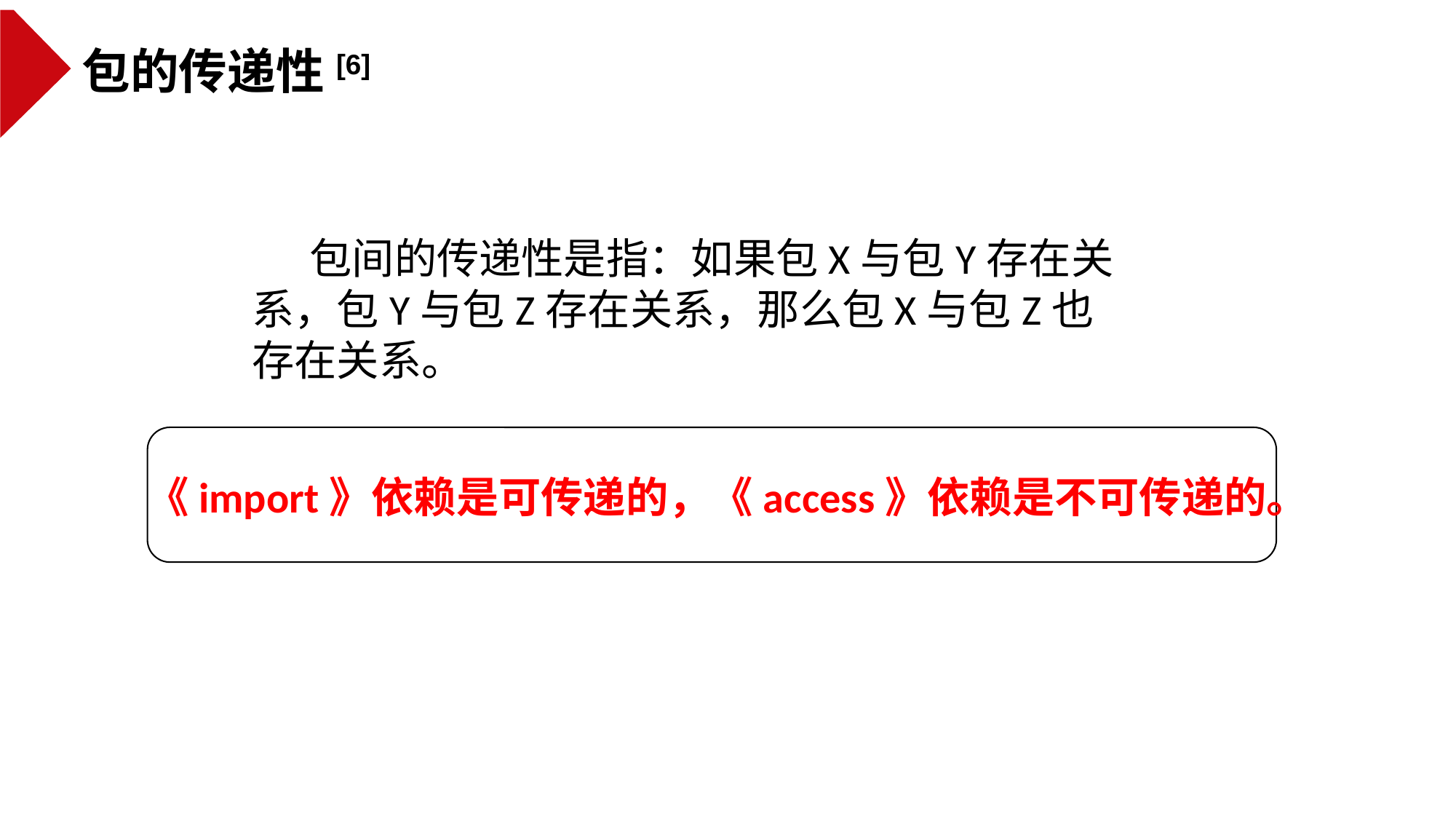

包的传递性[6]
     包间的传递性是指：如果包X与包Y存在关系，包Y与包Z存在关系，那么包X与包Z也存在关系。

《import》依赖是可传递的，《access》依赖是不可传递的。